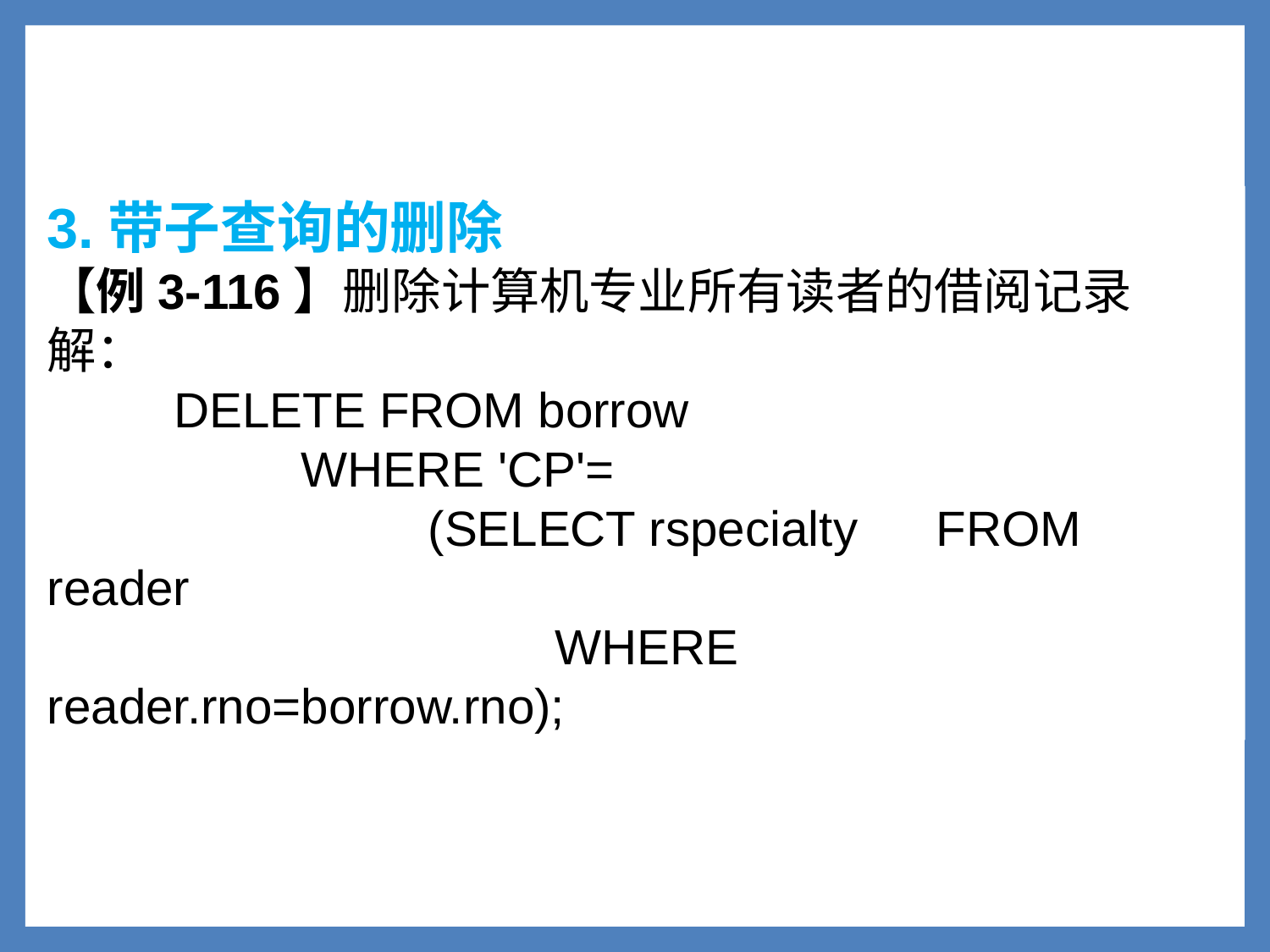

3.带子查询的删除
【例3-116】删除计算机专业所有读者的借阅记录
解：
	DELETE FROM borrow
		WHERE 'CP'=
			(SELECT rspecialty 	FROM reader
				WHERE reader.rno=borrow.rno);
1